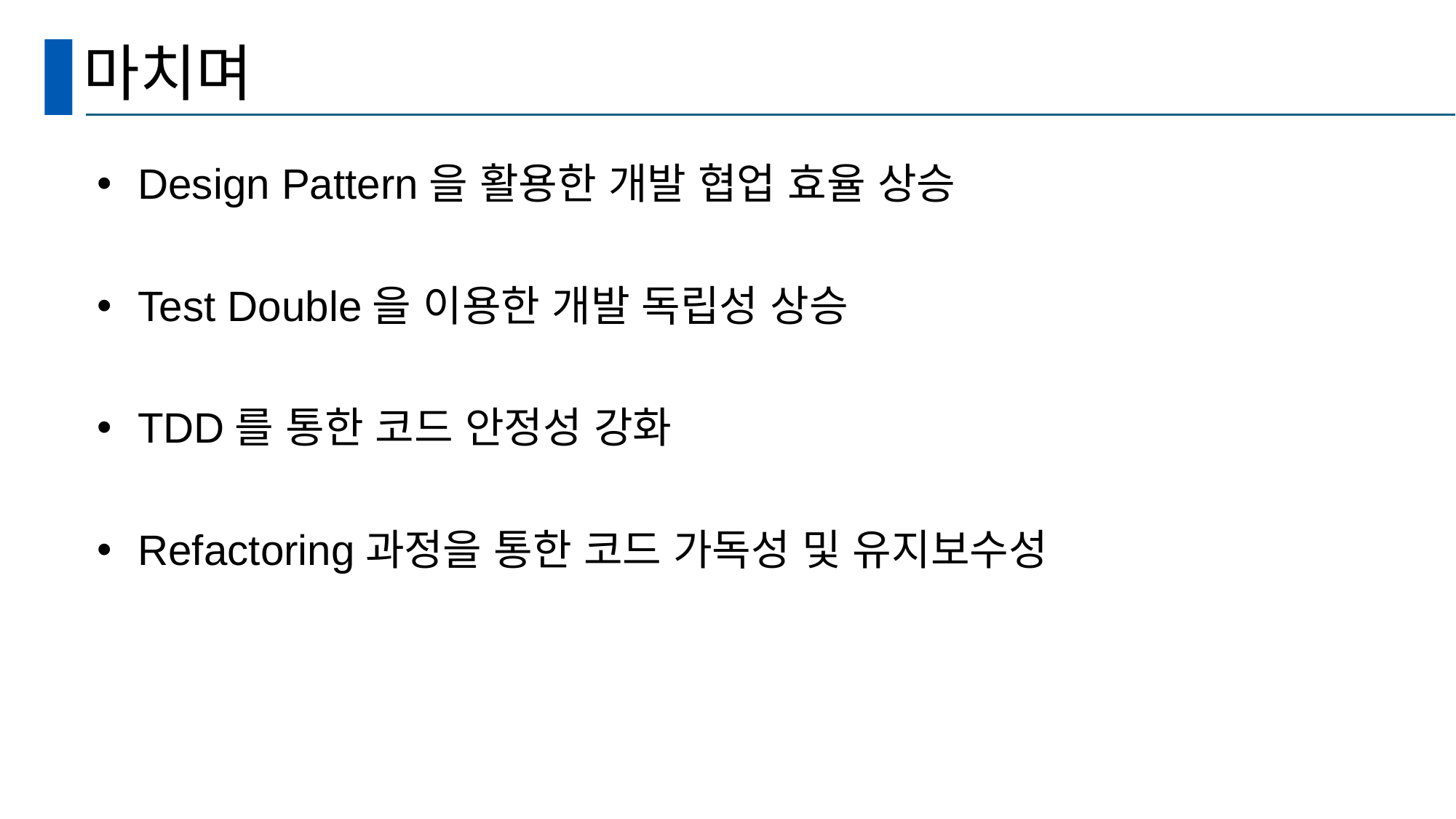

# 마치며
Design Pattern을 활용한 개발 협업 효율 상승

Test Double을 이용한 개발 독립성 상승

TDD를 통한 코드 안정성 강화

Refactoring과정을 통한 코드 가독성 및 유지보수성